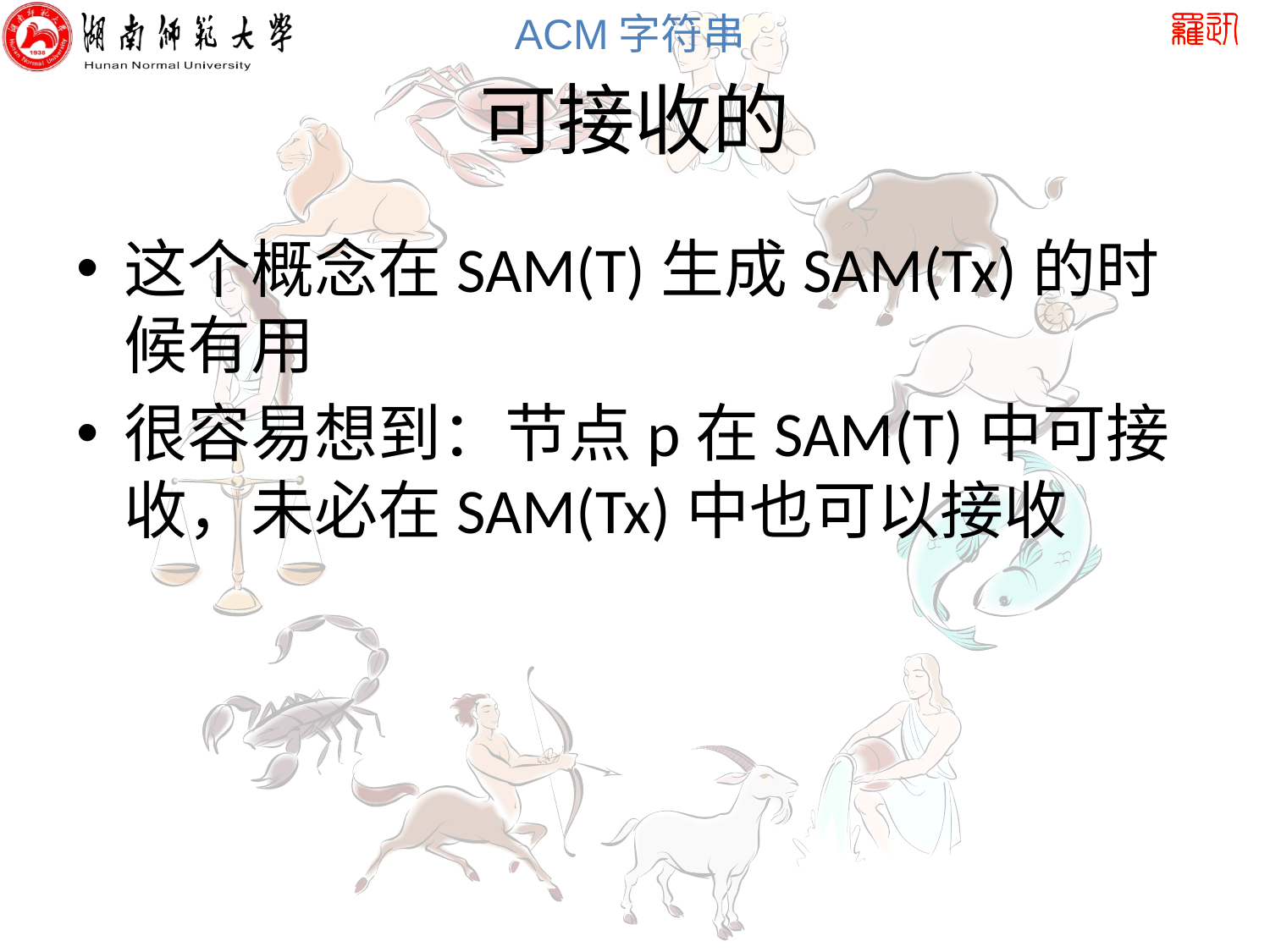

# 可接收的
这个概念在SAM(T)生成SAM(Tx)的时候有用
很容易想到：节点p在SAM(T)中可接收，未必在SAM(Tx)中也可以接收